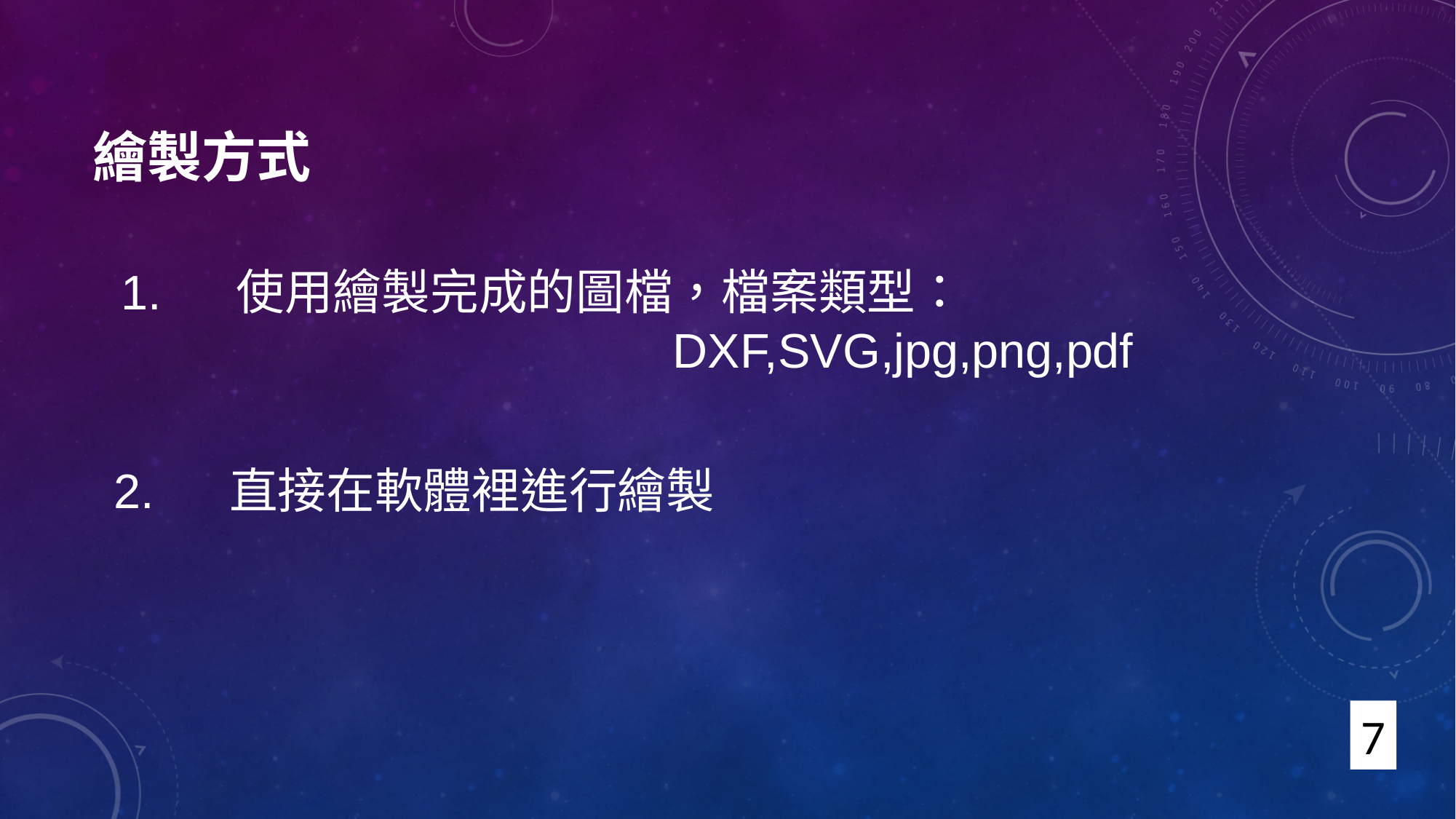

# 繪製方式
1.	使用繪製完成的圖檔，檔案類型： 						     		DXF,SVG,jpg,png,pdf

2.	直接在軟體裡進行繪製
7